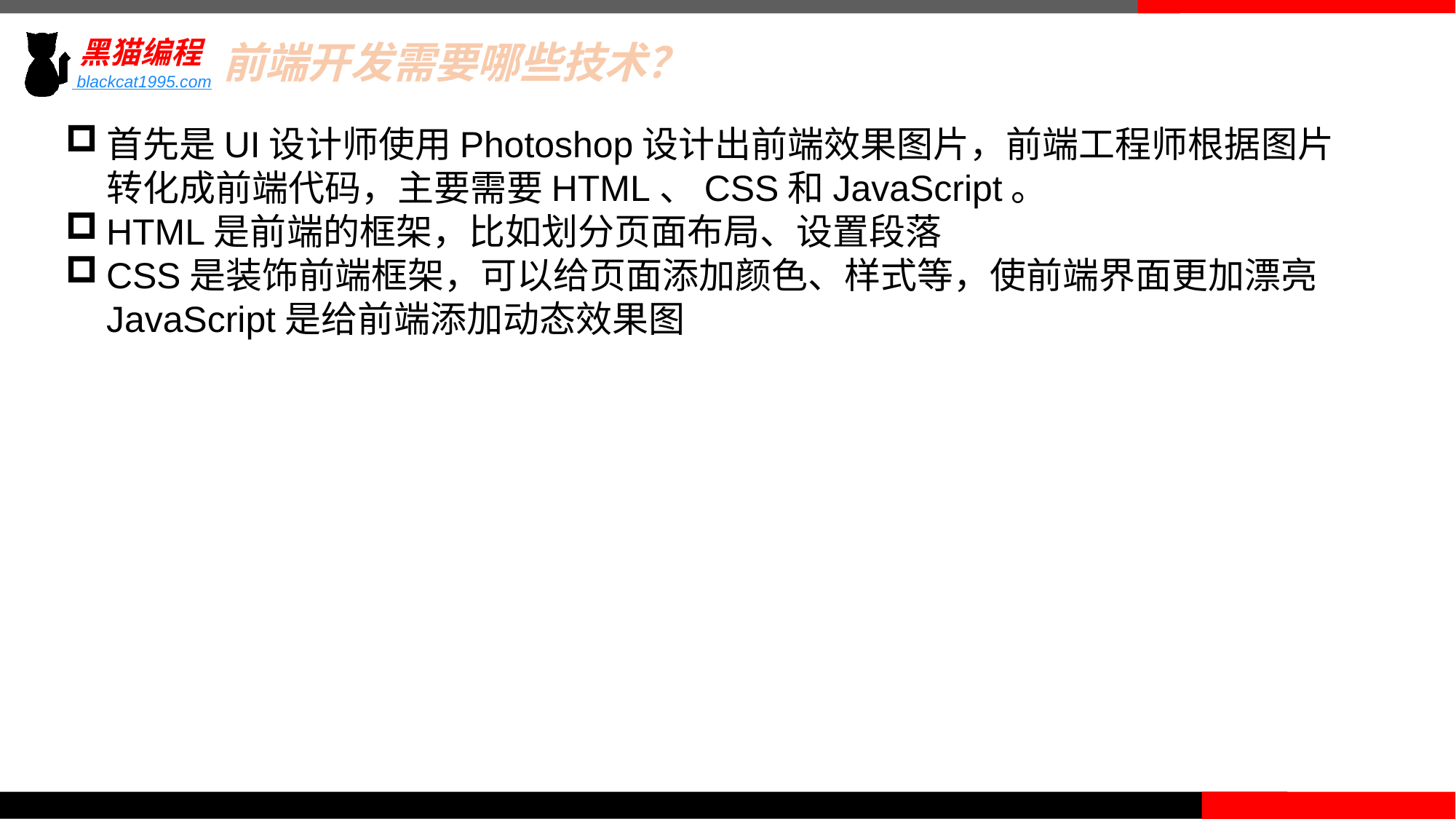

前端开发需要哪些技术？
首先是UI设计师使用Photoshop设计出前端效果图片，前端工程师根据图片转化成前端代码，主要需要HTML、CSS和JavaScript。
HTML是前端的框架，比如划分页面布局、设置段落
CSS是装饰前端框架，可以给页面添加颜色、样式等，使前端界面更加漂亮JavaScript是给前端添加动态效果图